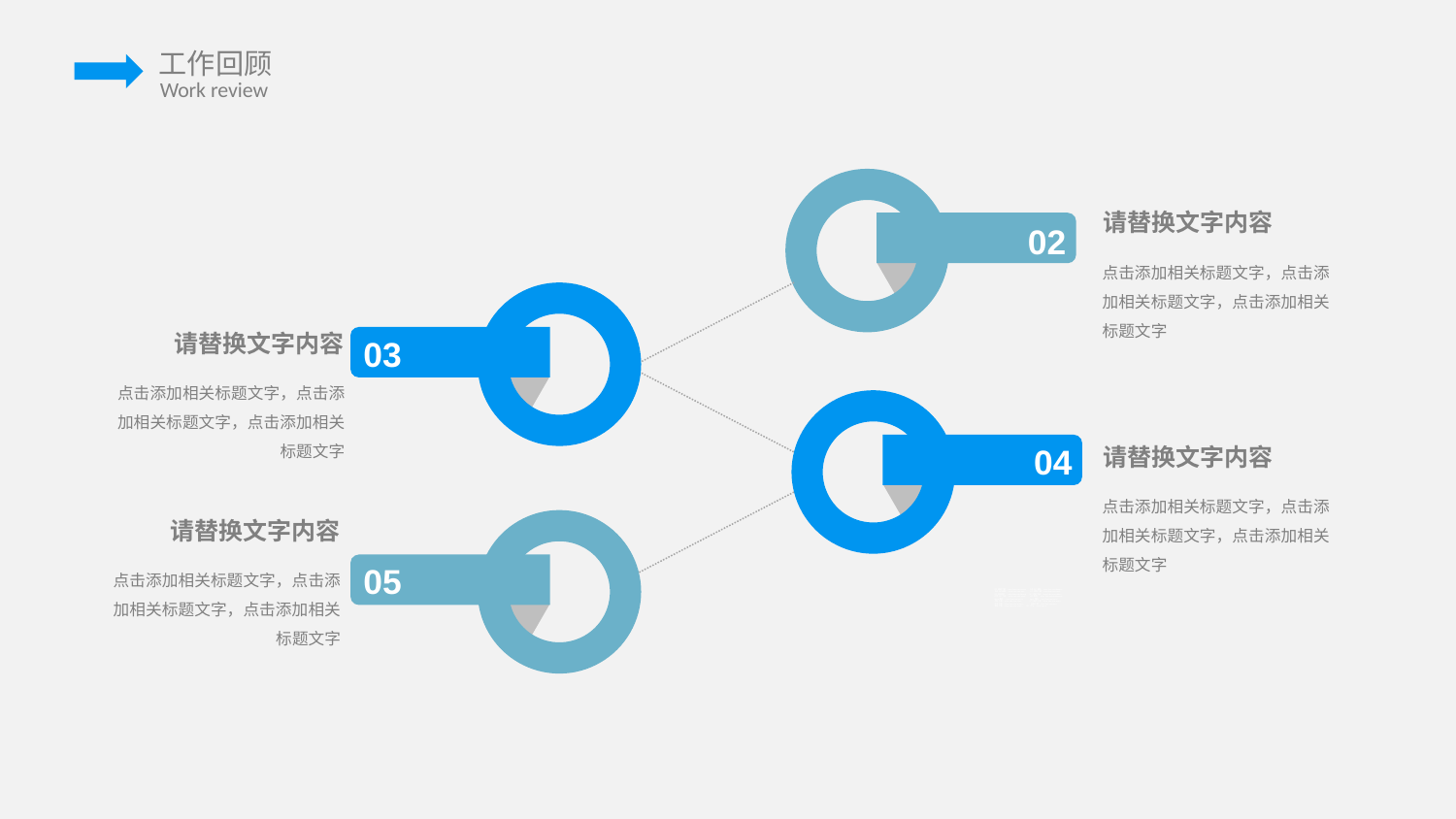

请替换文字内容

02
点击添加相关标题文字，点击添加相关标题文字，点击添加相关标题文字

请替换文字内容

03

点击添加相关标题文字，点击添加相关标题文字，点击添加相关标题文字

04
请替换文字内容

点击添加相关标题文字，点击添加相关标题文字，点击添加相关标题文字
请替换文字内容

05
点击添加相关标题文字，点击添加相关标题文字，点击添加相关标题文字